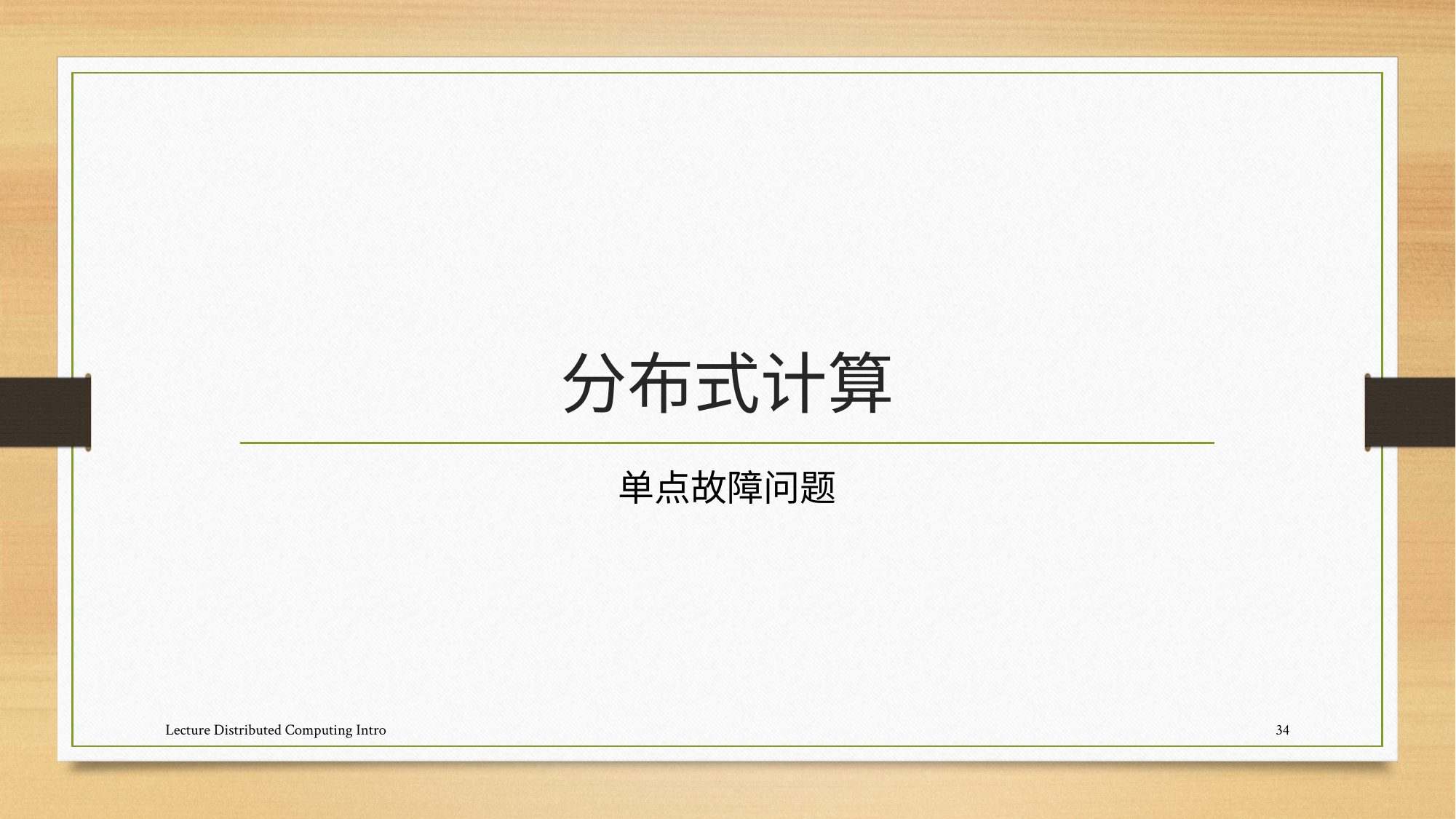

# 分布式计算
单点故障问题

Lecture Distributed Computing Intro
34